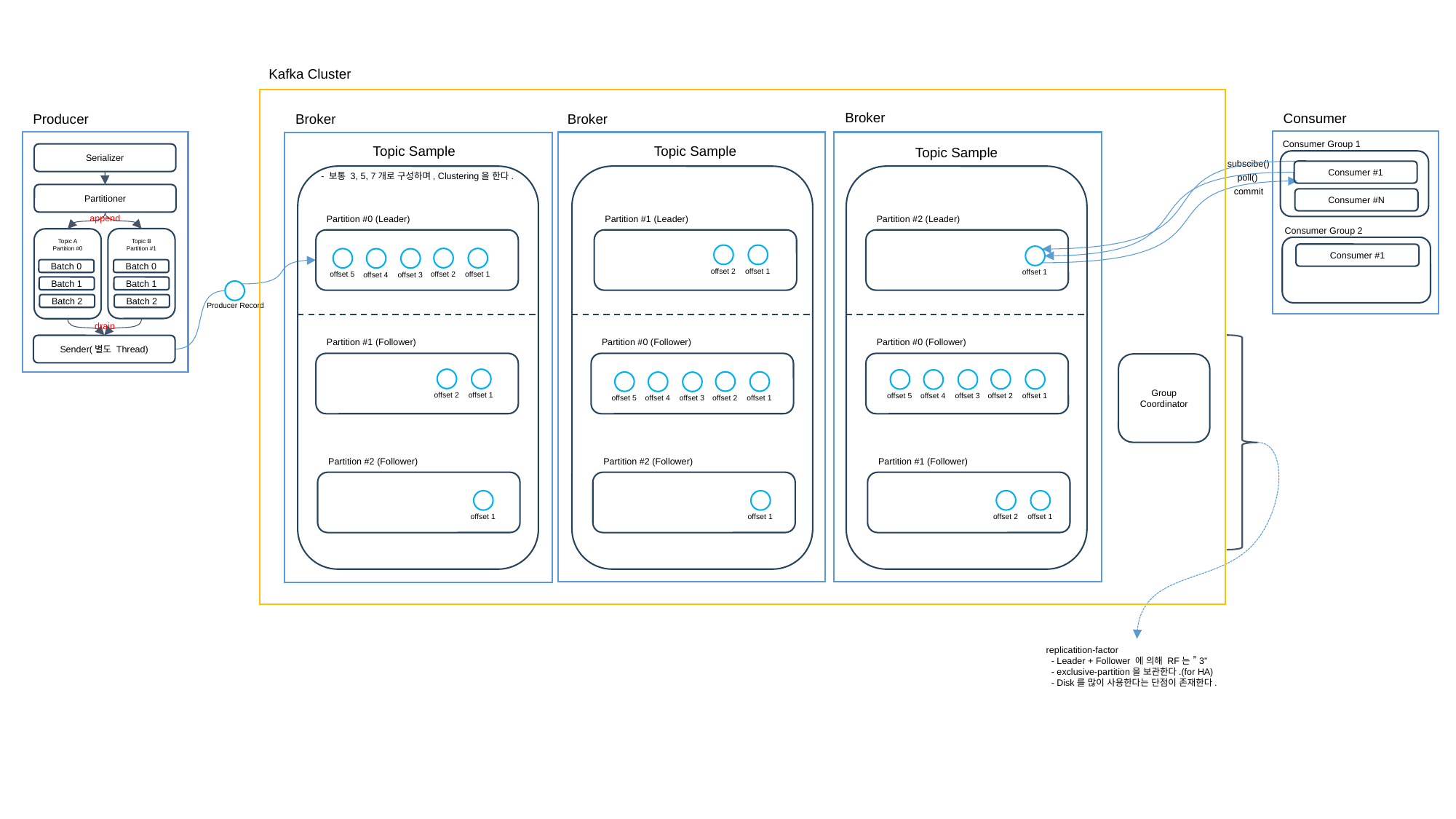

Kafka Cluster

Broker

Topic Sample

Partition #2 (Leader)

offset 1
Partition #0 (Follower)

offset 2
offset 1
offset 5
offset 4
offset 3
Partition #1 (Follower)

offset 2
offset 1
Broker

Topic Sample

Partition #1 (Leader)

offset 2
offset 1
Partition #0 (Follower)

offset 2
offset 1
offset 5
offset 4
offset 3
Partition #2 (Follower)

offset 1
Broker

Topic Sample
- 보통 3, 5, 7개로 구성하며, Clustering을 한다.

Partition #0 (Leader)

offset 2
offset 1
offset 5
offset 4
offset 3
Partition #1 (Follower)

offset 2
offset 1
Partition #2 (Follower)

offset 1
Group
Coordinator
Consumer
Producer

Consumer Group 1
Serializer

subscibe()
Consumer #1
poll()
commit
Partitioner
Consumer #N
append
Consumer Group 2
Topic B
Partition #1
Topic A
Partition #0

Consumer #1
Batch 0
Batch 0
Batch 1
Batch 1

Producer Record
Batch 2
Batch 2
drain

Sender(별도 Thread)
replicatition-factor
  - Leader + Follower 에 의해 RF는 ”3”
  - exclusive-partition을 보관한다.(for HA)
  - Disk를 많이 사용한다는 단점이 존재한다.